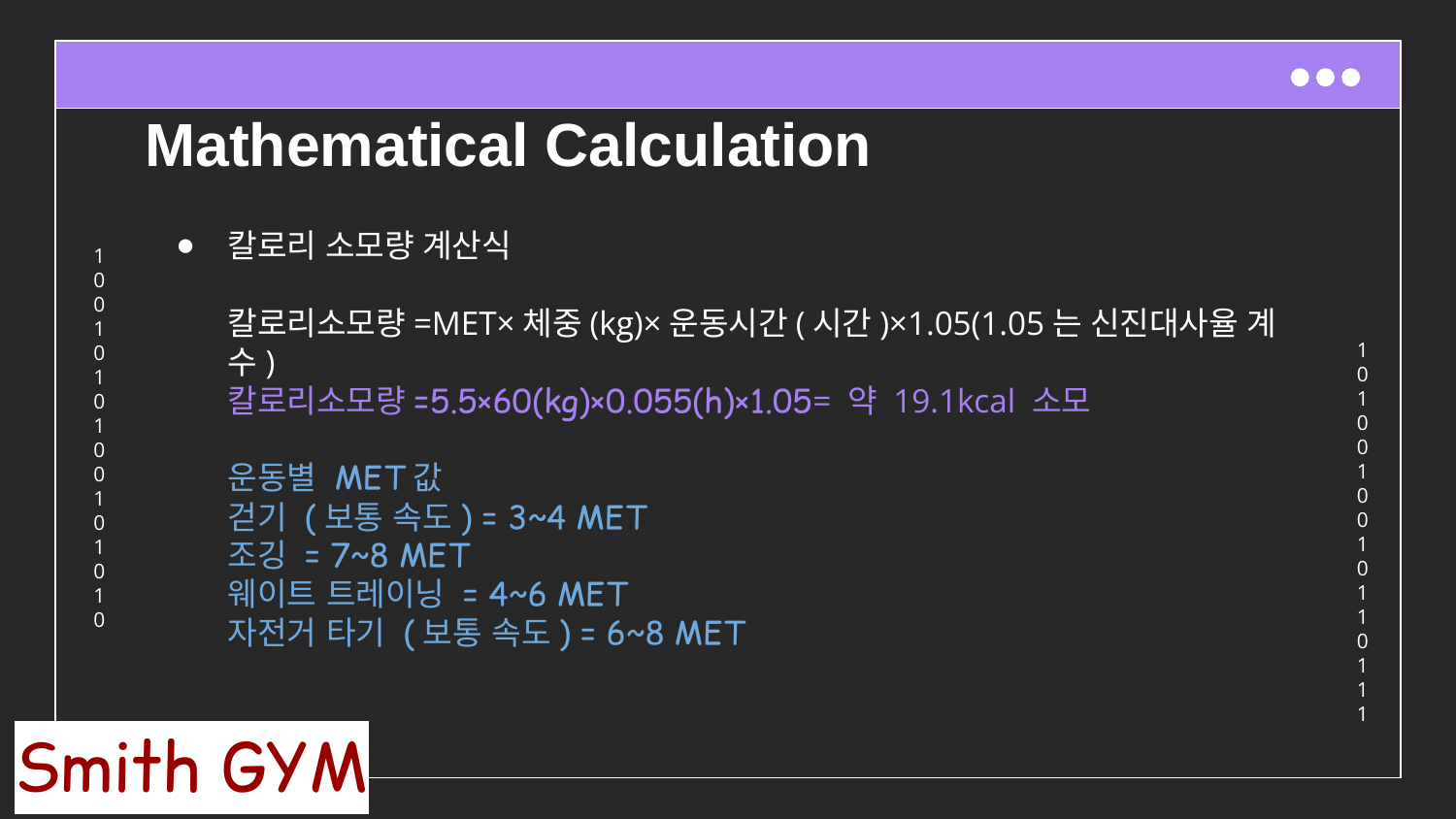

# Mathematical Calculation
칼로리 소모량 계산식

칼로리소모량=MET×체중(kg)×운동시간(시간)×1.05(1.05는 신진대사율 계수)
칼로리소모량=5.5×60(kg)×0.055(h)×1.05= 약 19.1kcal 소모

운동별 MET값
걷기 (보통 속도) = 3~4 MET
조깅 = 7~8 MET
웨이트 트레이닝 = 4~6 MET
자전거 타기 (보통 속도) = 6~8 MET

Smith GYM